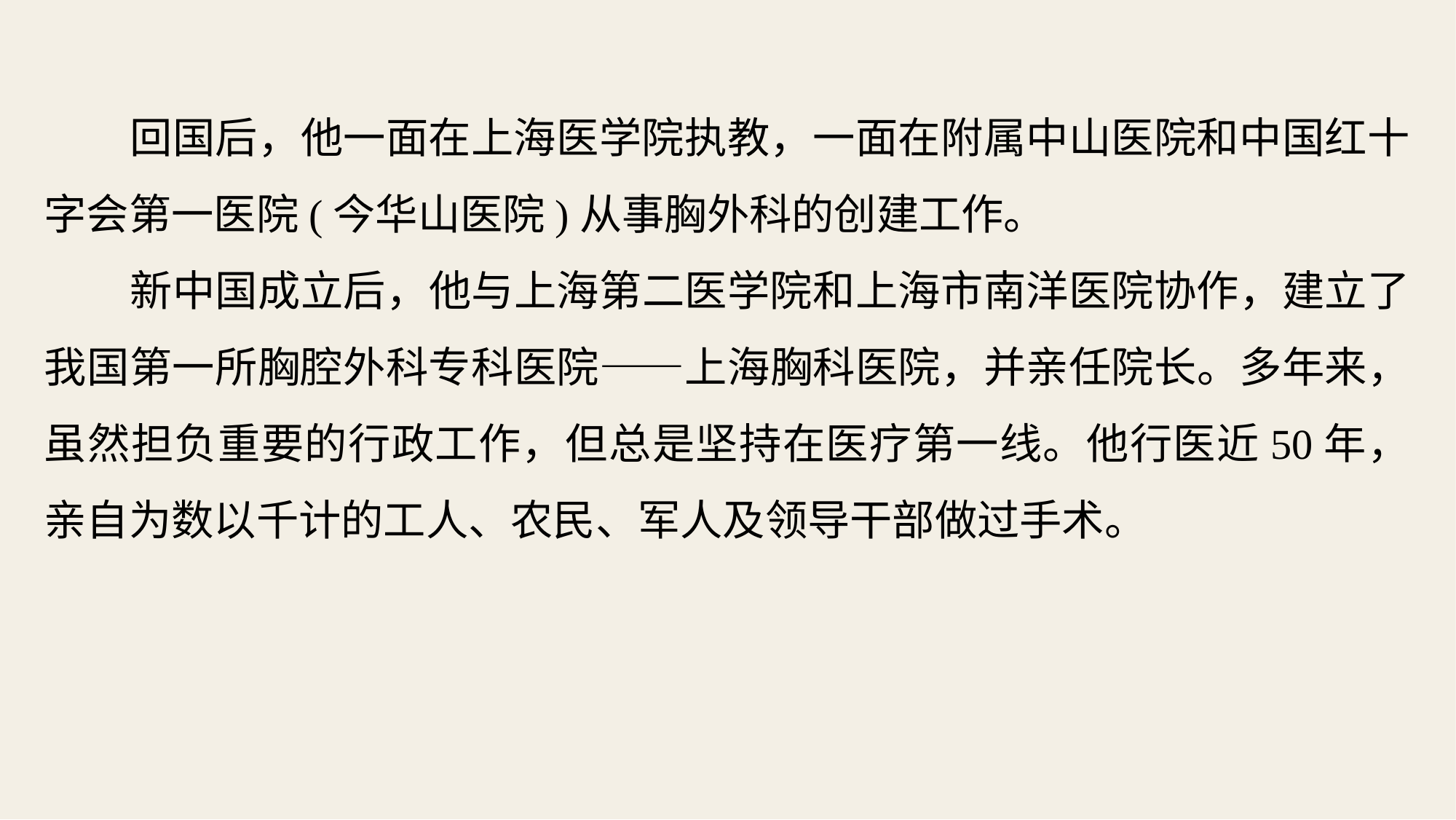

回国后，他一面在上海医学院执教，一面在附属中山医院和中国红十字会第一医院(今华山医院)从事胸外科的创建工作。
新中国成立后，他与上海第二医学院和上海市南洋医院协作，建立了我国第一所胸腔外科专科医院——上海胸科医院，并亲任院长。多年来，虽然担负重要的行政工作，但总是坚持在医疗第一线。他行医近50年，亲自为数以千计的工人、农民、军人及领导干部做过手术。